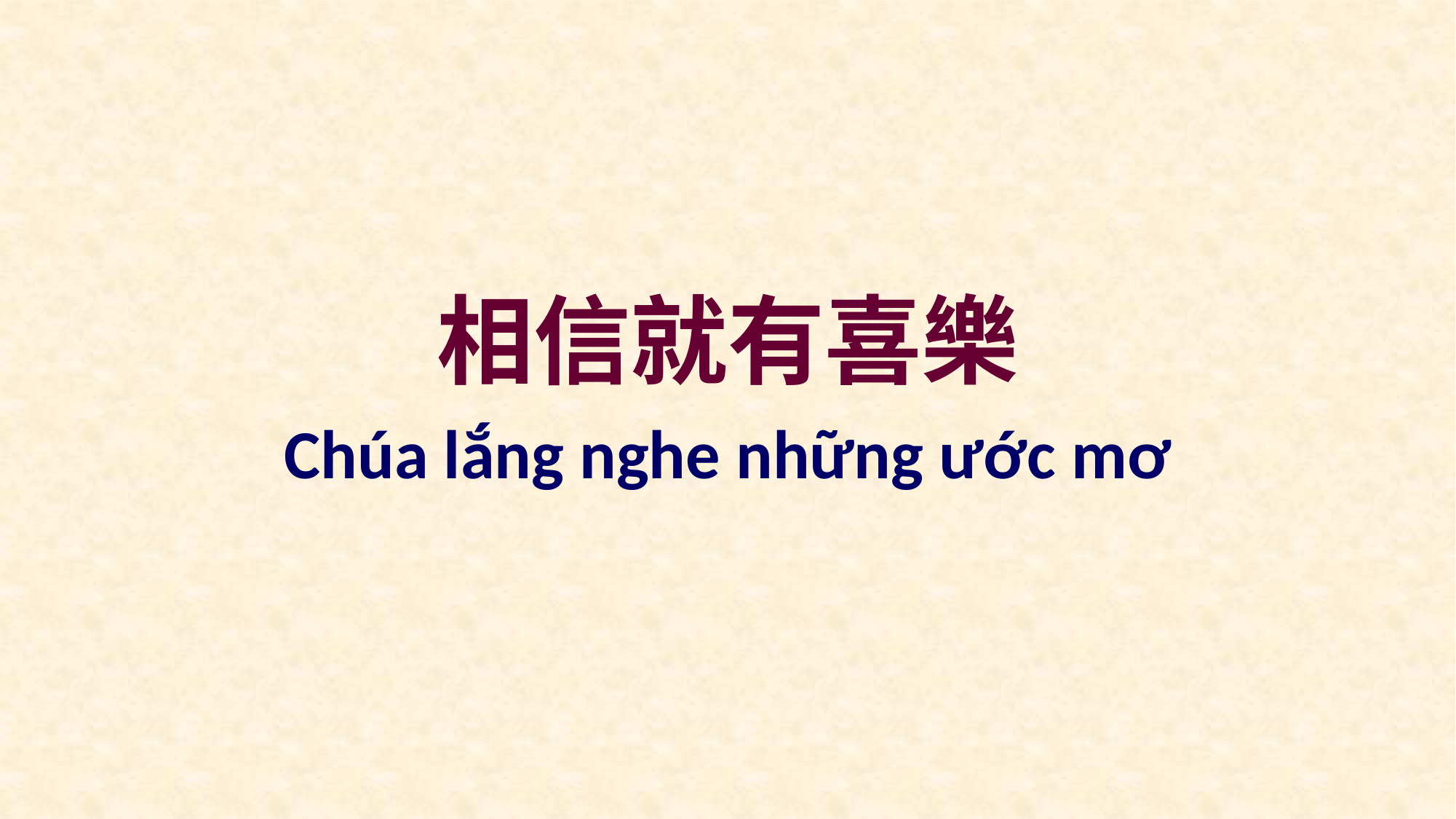

相信就有喜樂
Chúa lắng nghe những ước mơ